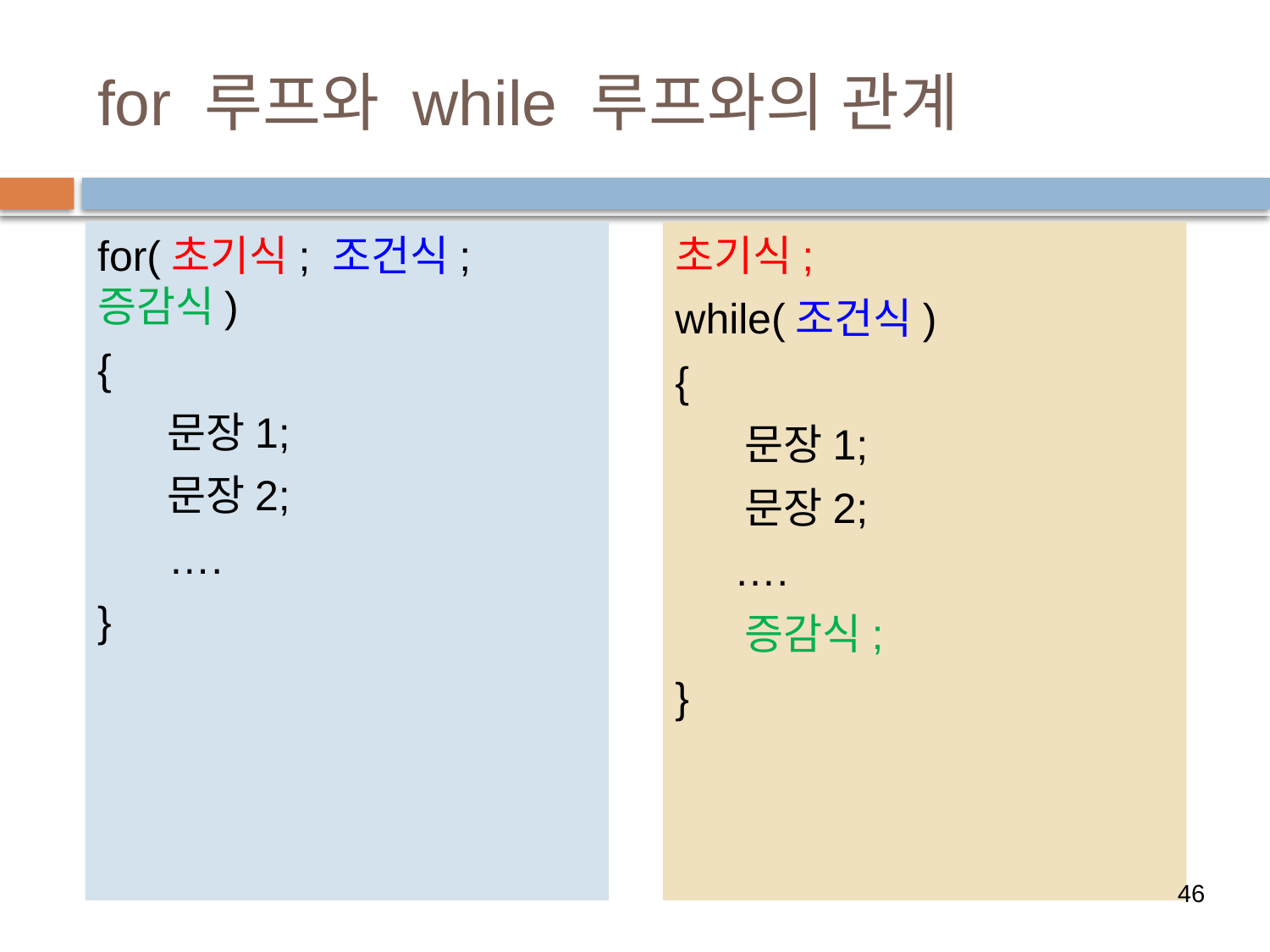

# for 루프와 while 루프와의 관계
for(초기식; 조건식; 증감식)
{
     문장1;
     문장2;
      ….
}
초기식;
while(조건식)
{
     문장1;
     문장2;
     ….
     증감식;
}
46